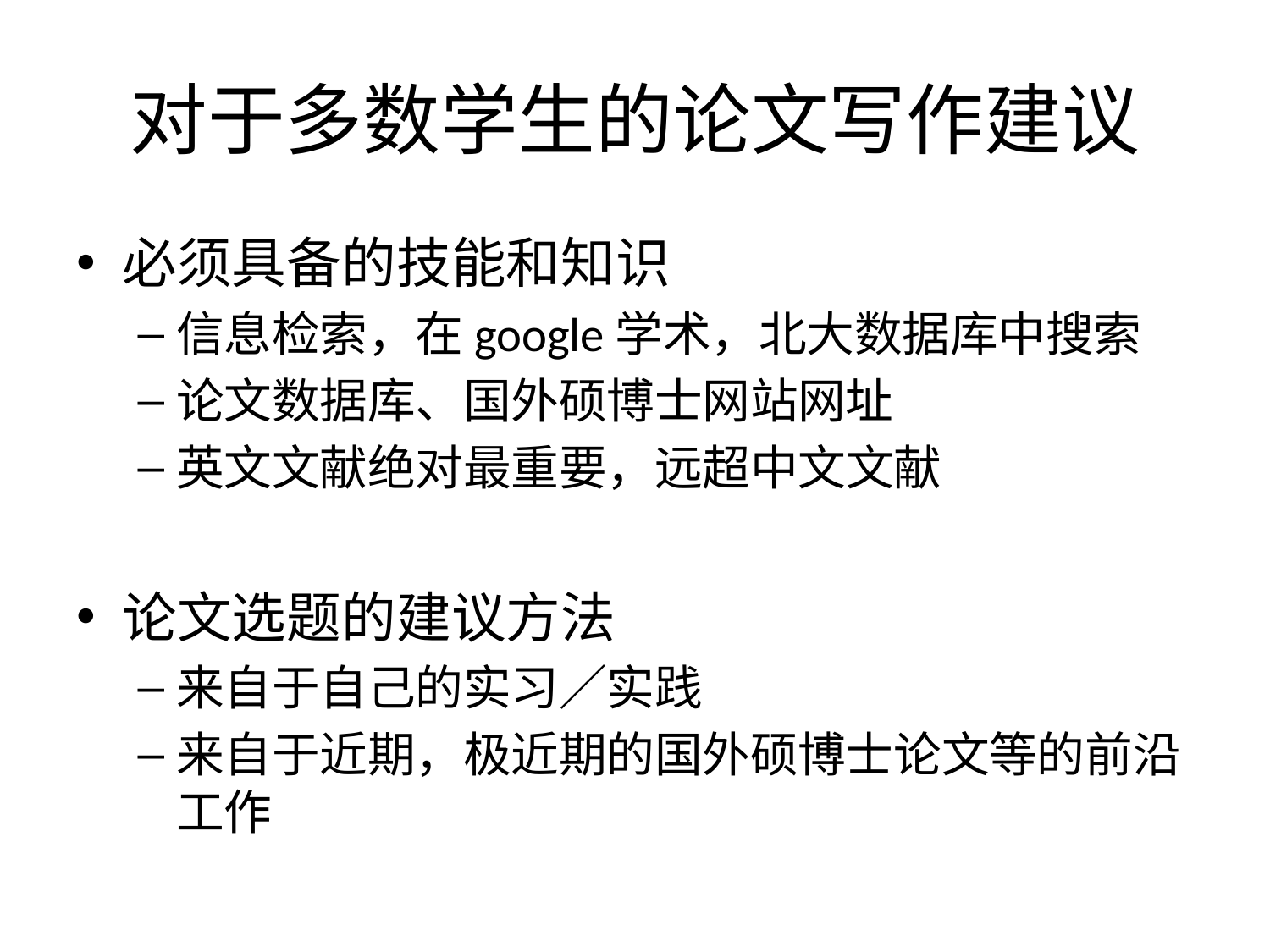

# 对于多数学生的论文写作建议
必须具备的技能和知识
信息检索，在google学术，北大数据库中搜索
论文数据库、国外硕博士网站网址
英文文献绝对最重要，远超中文文献

论文选题的建议方法
来自于自己的实习／实践
来自于近期，极近期的国外硕博士论文等的前沿工作